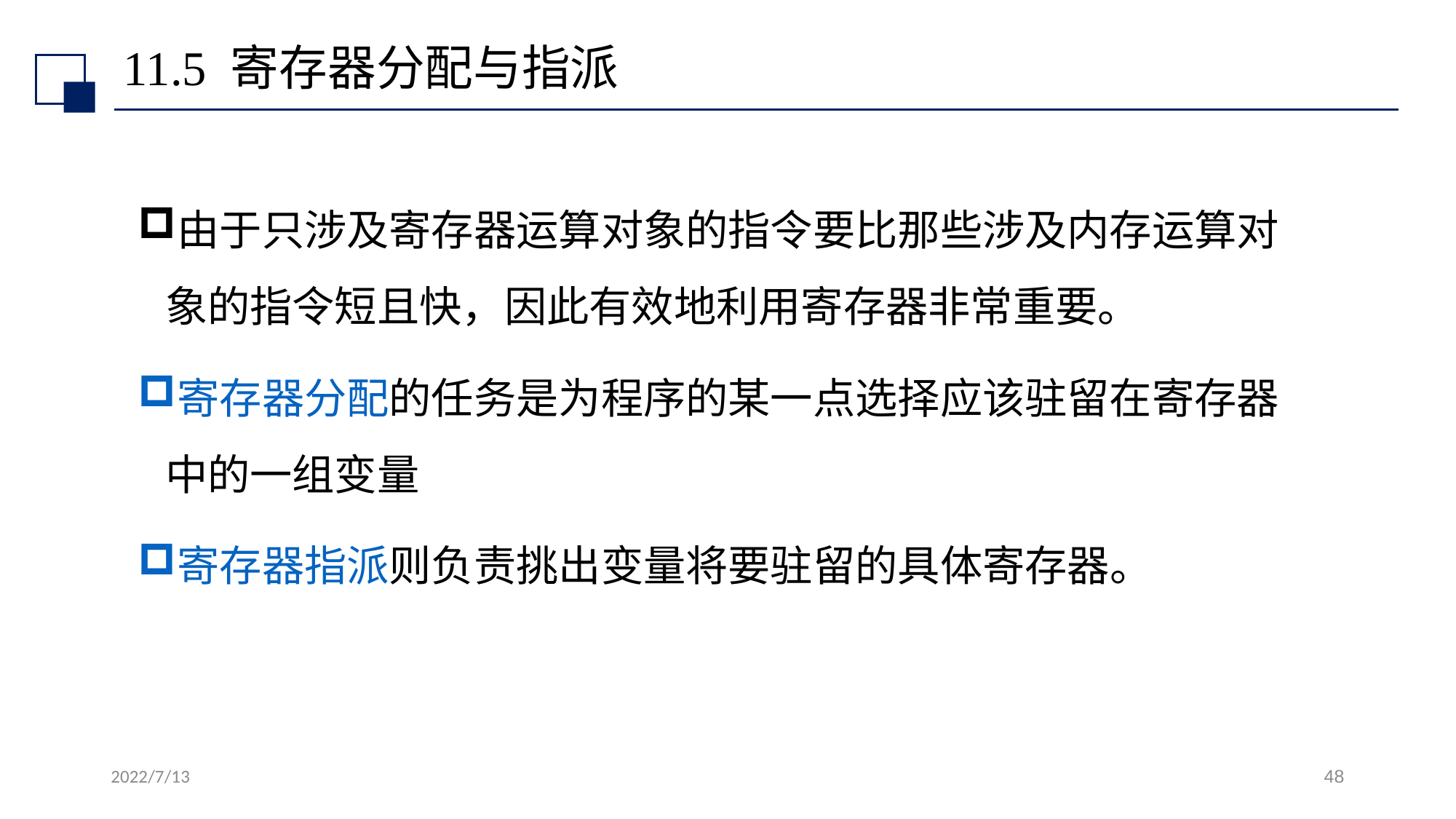

# 11.5 寄存器分配与指派
由于只涉及寄存器运算对象的指令要比那些涉及内存运算对象的指令短且快，因此有效地利用寄存器非常重要。
寄存器分配的任务是为程序的某一点选择应该驻留在寄存器中的一组变量
寄存器指派则负责挑出变量将要驻留的具体寄存器。
2022/7/13
48